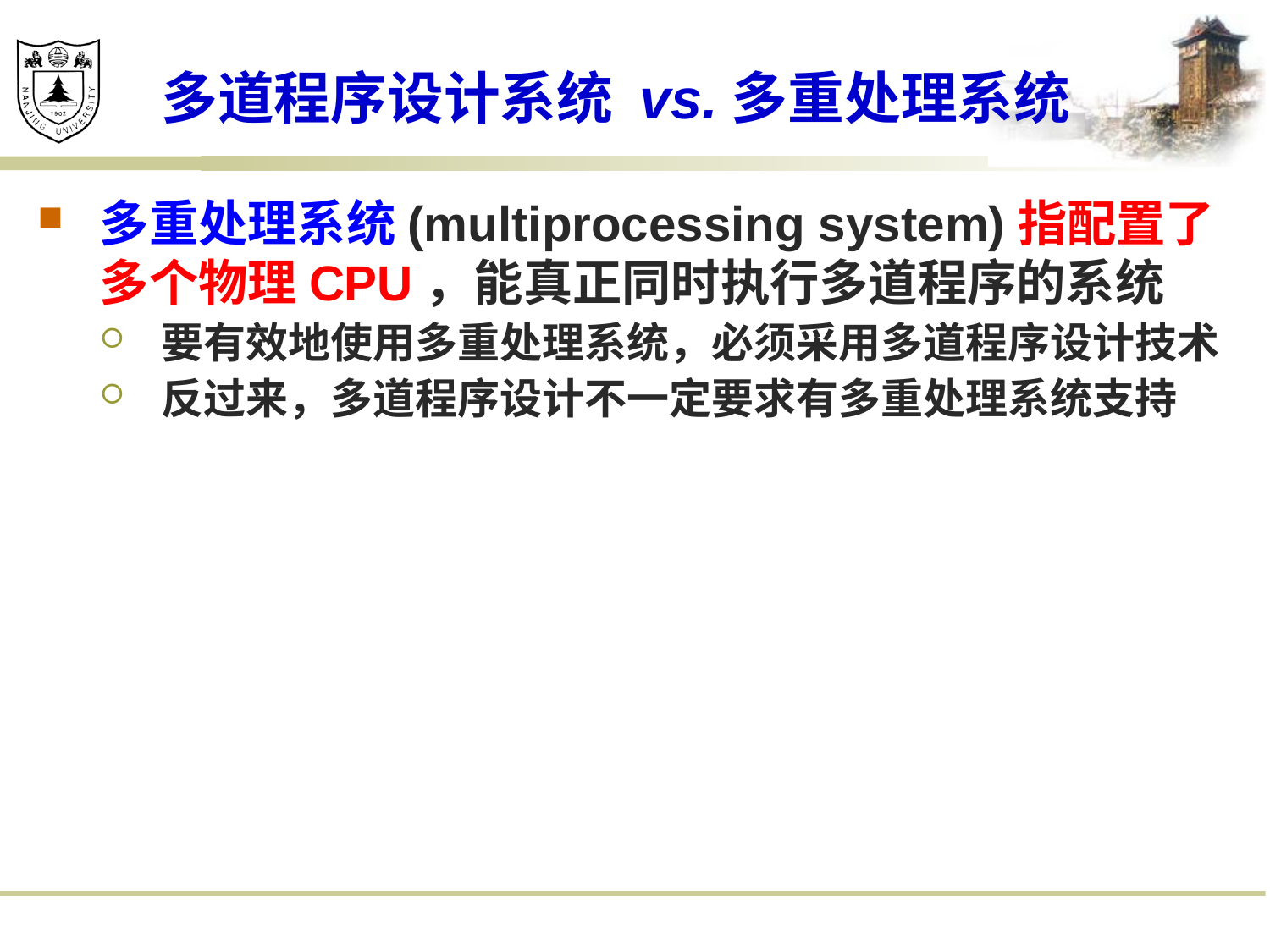

# 多道程序设计系统 vs.多重处理系统
多重处理系统(multiprocessing system)指配置了多个物理CPU，能真正同时执行多道程序的系统
要有效地使用多重处理系统，必须采用多道程序设计技术
反过来，多道程序设计不一定要求有多重处理系统支持

64